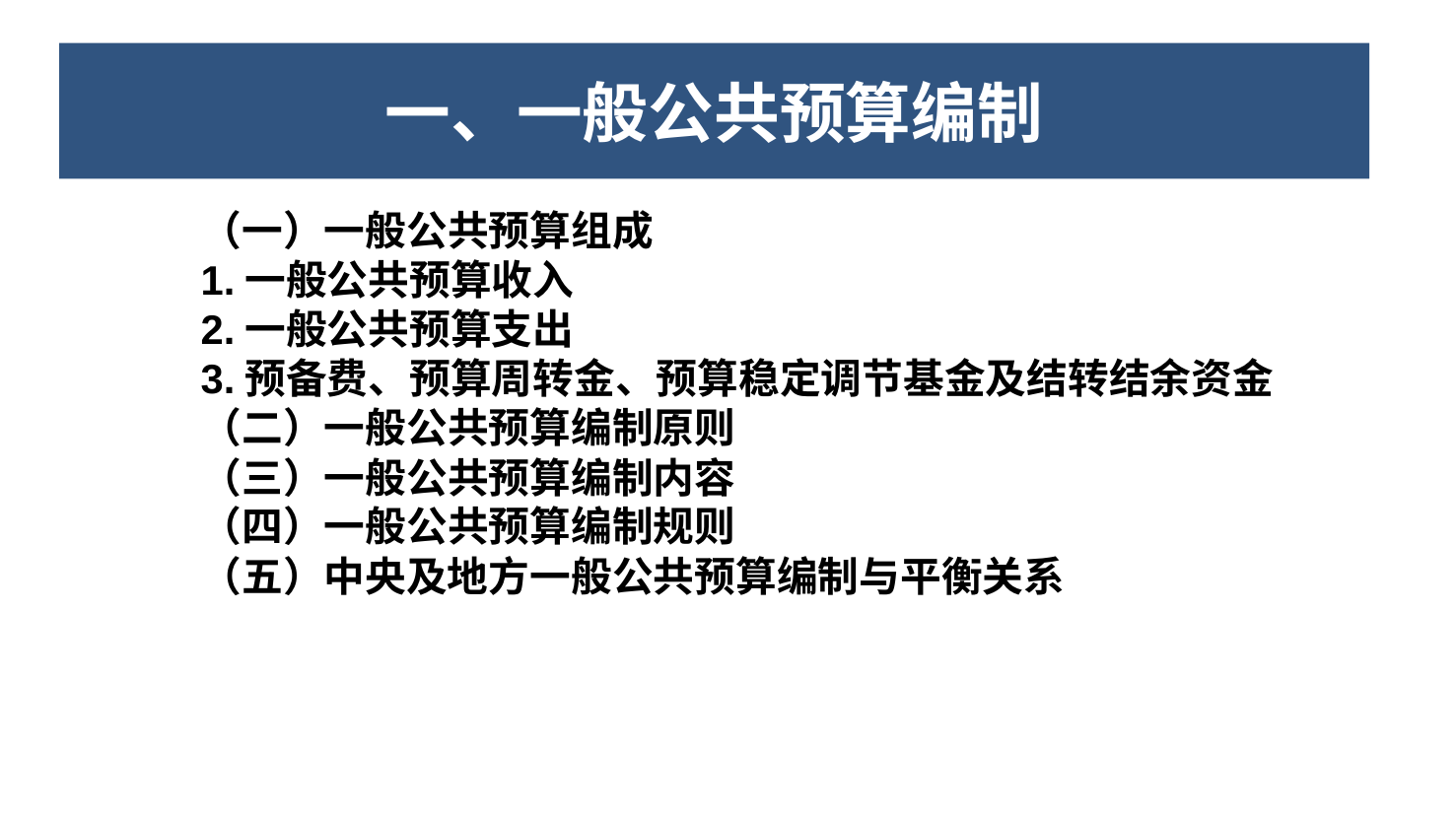

一、一般公共预算的编制
一、一般公共预算编制
（一）一般公共预算组成
1.一般公共预算收入
2.一般公共预算支出
3.预备费、预算周转金、预算稳定调节基金及结转结余资金
（二）一般公共预算编制原则
（三）一般公共预算编制内容
（四）一般公共预算编制规则
（五）中央及地方一般公共预算编制与平衡关系